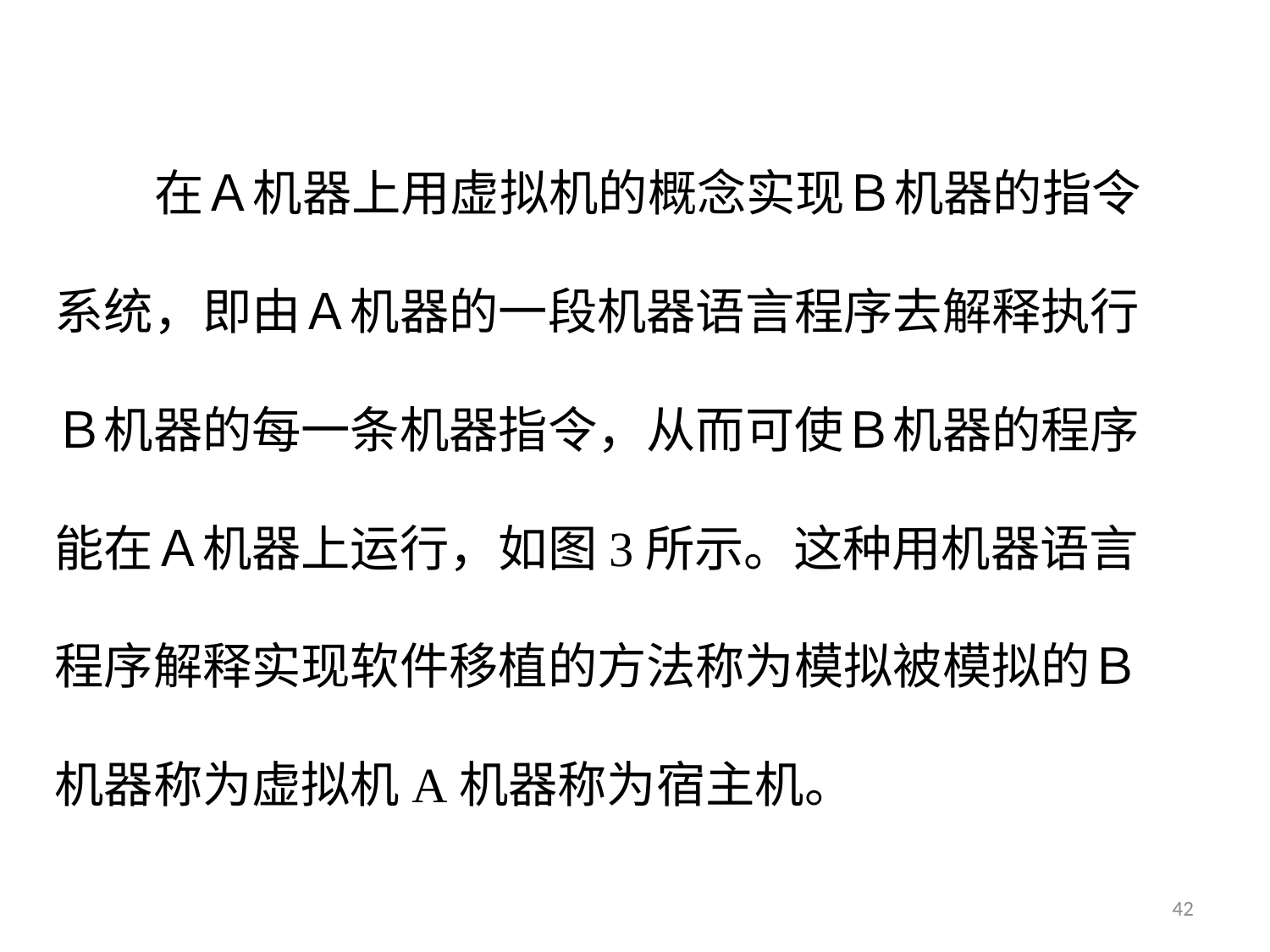

在Ａ机器上用虚拟机的概念实现Ｂ机器的指令系统，即由Ａ机器的一段机器语言程序去解释执行Ｂ机器的每一条机器指令，从而可使Ｂ机器的程序能在Ａ机器上运行，如图3所示。这种用机器语言程序解释实现软件移植的方法称为模拟被模拟的Ｂ机器称为虚拟机A机器称为宿主机。
42